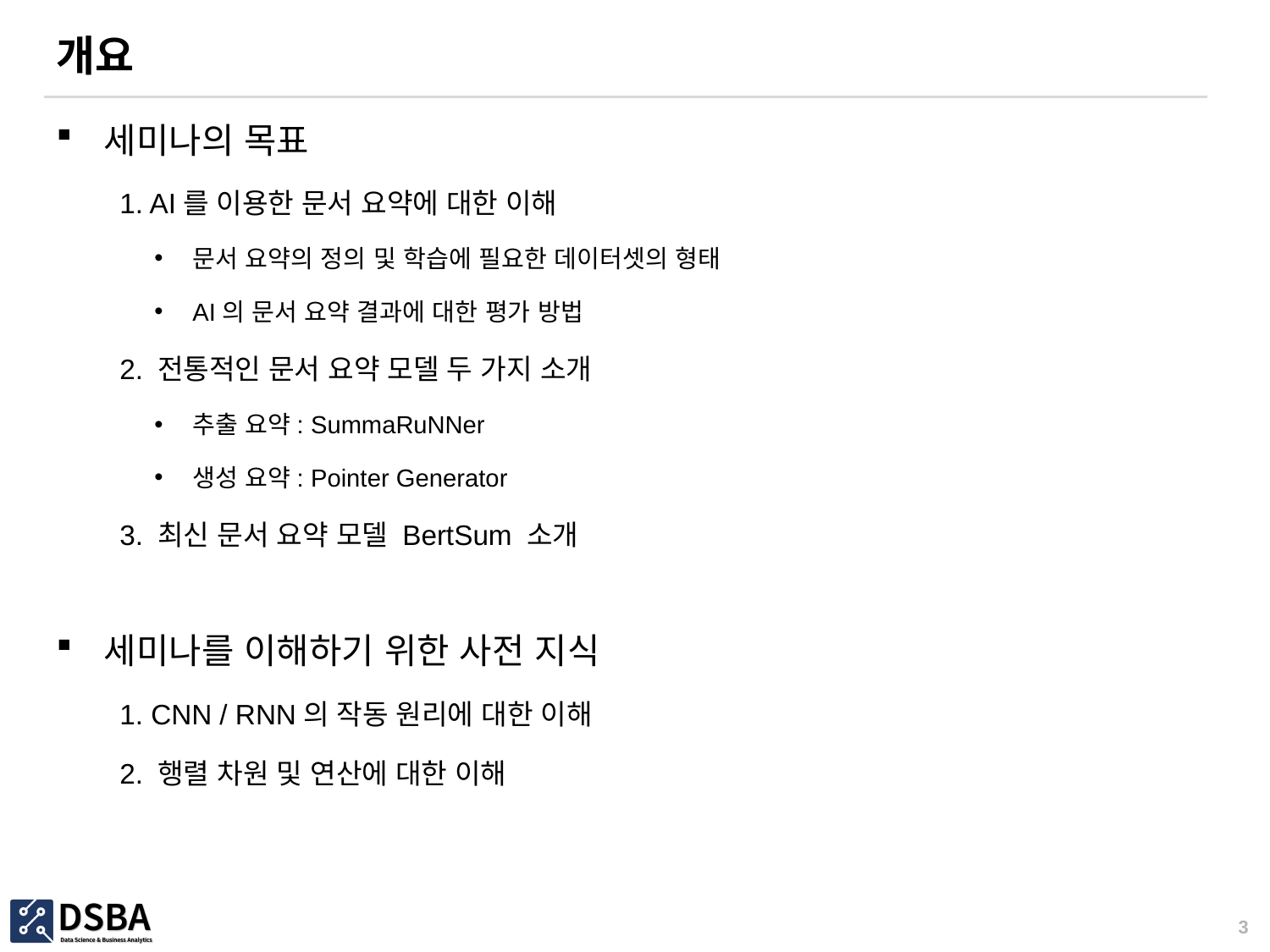

# 개요
세미나의 목표
1. AI를 이용한 문서 요약에 대한 이해
문서 요약의 정의 및 학습에 필요한 데이터셋의 형태
AI의 문서 요약 결과에 대한 평가 방법
2. 전통적인 문서 요약 모델 두 가지 소개
추출 요약: SummaRuNNer
생성 요약: Pointer Generator
3. 최신 문서 요약 모델 BertSum 소개

세미나를 이해하기 위한 사전 지식
1. CNN / RNN의 작동 원리에 대한 이해
2. 행렬 차원 및 연산에 대한 이해

3